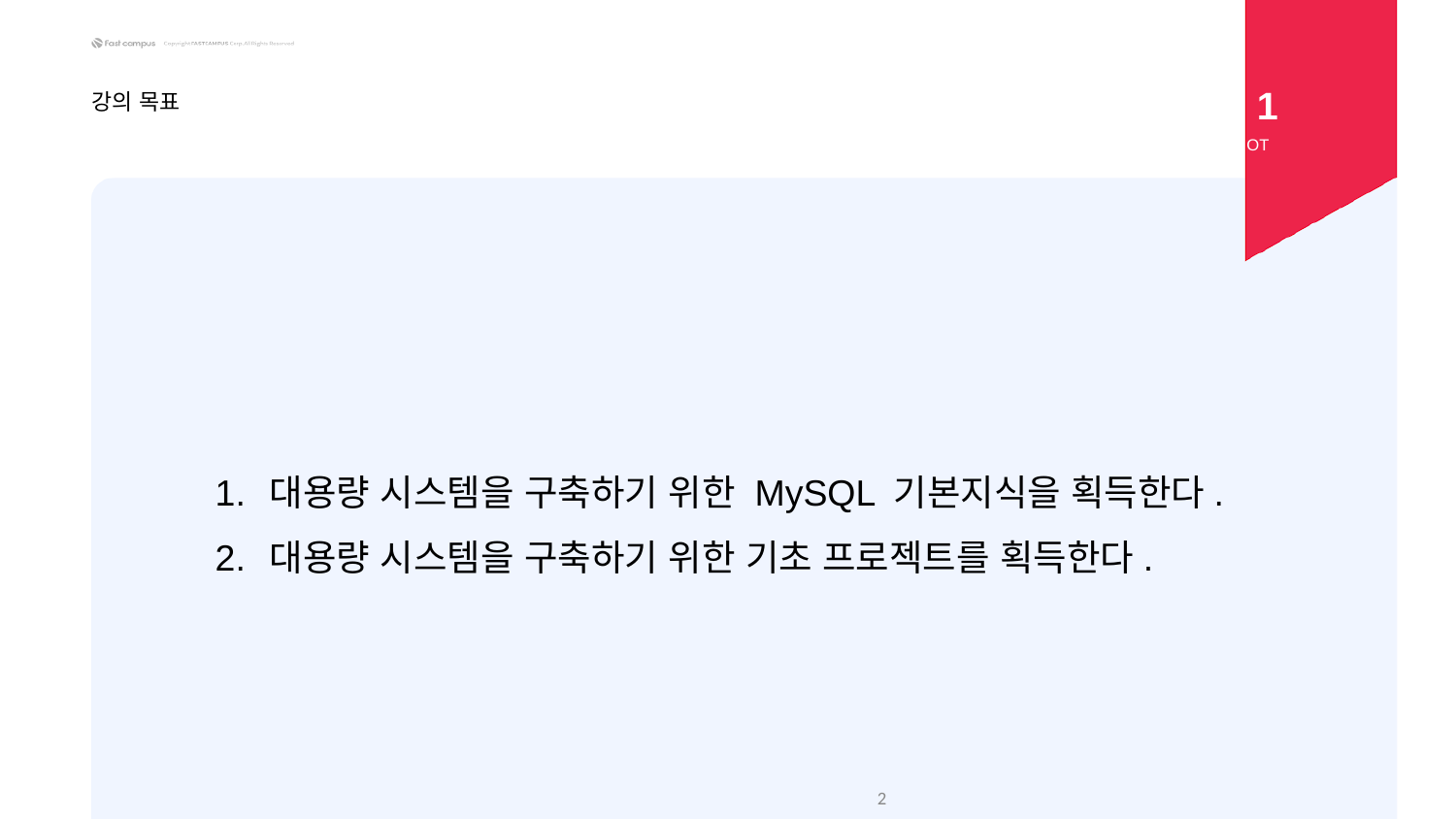

1
강의 목표
OT
대용량 시스템을 구축하기 위한 MySQL 기본지식을 획득한다.
대용량 시스템을 구축하기 위한 기초 프로젝트를 획득한다.
2